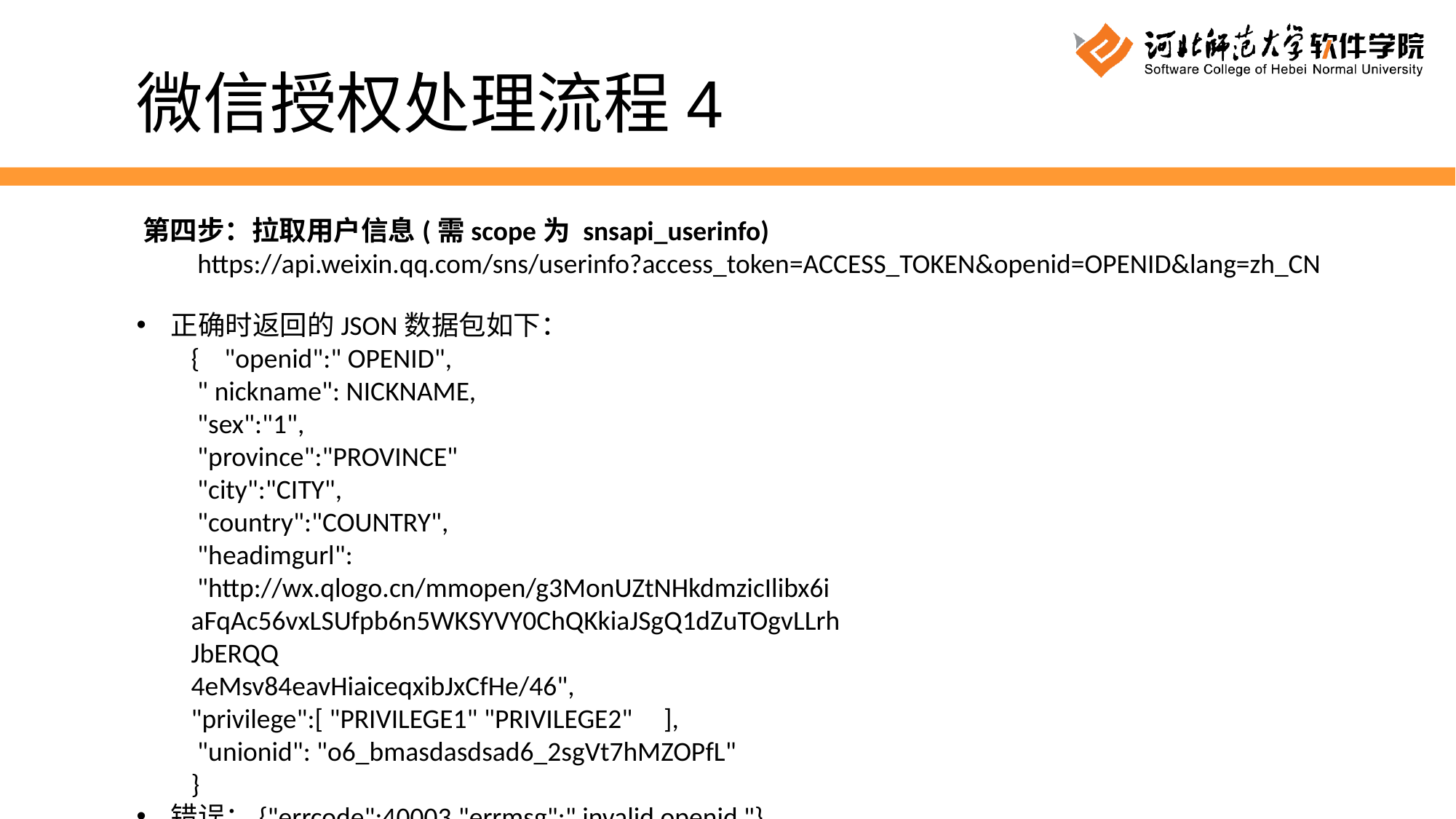

微信授权处理流程4
第四步：拉取用户信息(需scope为 snsapi_userinfo)
https://api.weixin.qq.com/sns/userinfo?access_token=ACCESS_TOKEN&openid=OPENID&lang=zh_CN
正确时返回的JSON数据包如下：
{    "openid":" OPENID",
 " nickname": NICKNAME,
 "sex":"1",
 "province":"PROVINCE"
 "city":"CITY",
 "country":"COUNTRY",
 "headimgurl":    "http://wx.qlogo.cn/mmopen/g3MonUZtNHkdmzicIlibx6iaFqAc56vxLSUfpb6n5WKSYVY0ChQKkiaJSgQ1dZuTOgvLLrhJbERQQ
4eMsv84eavHiaiceqxibJxCfHe/46",
"privilege":[ "PRIVILEGE1" "PRIVILEGE2"     ],
 "unionid": "o6_bmasdasdsad6_2sgVt7hMZOPfL"
}
错误：{"errcode":40003,"errmsg":" invalid openid "}